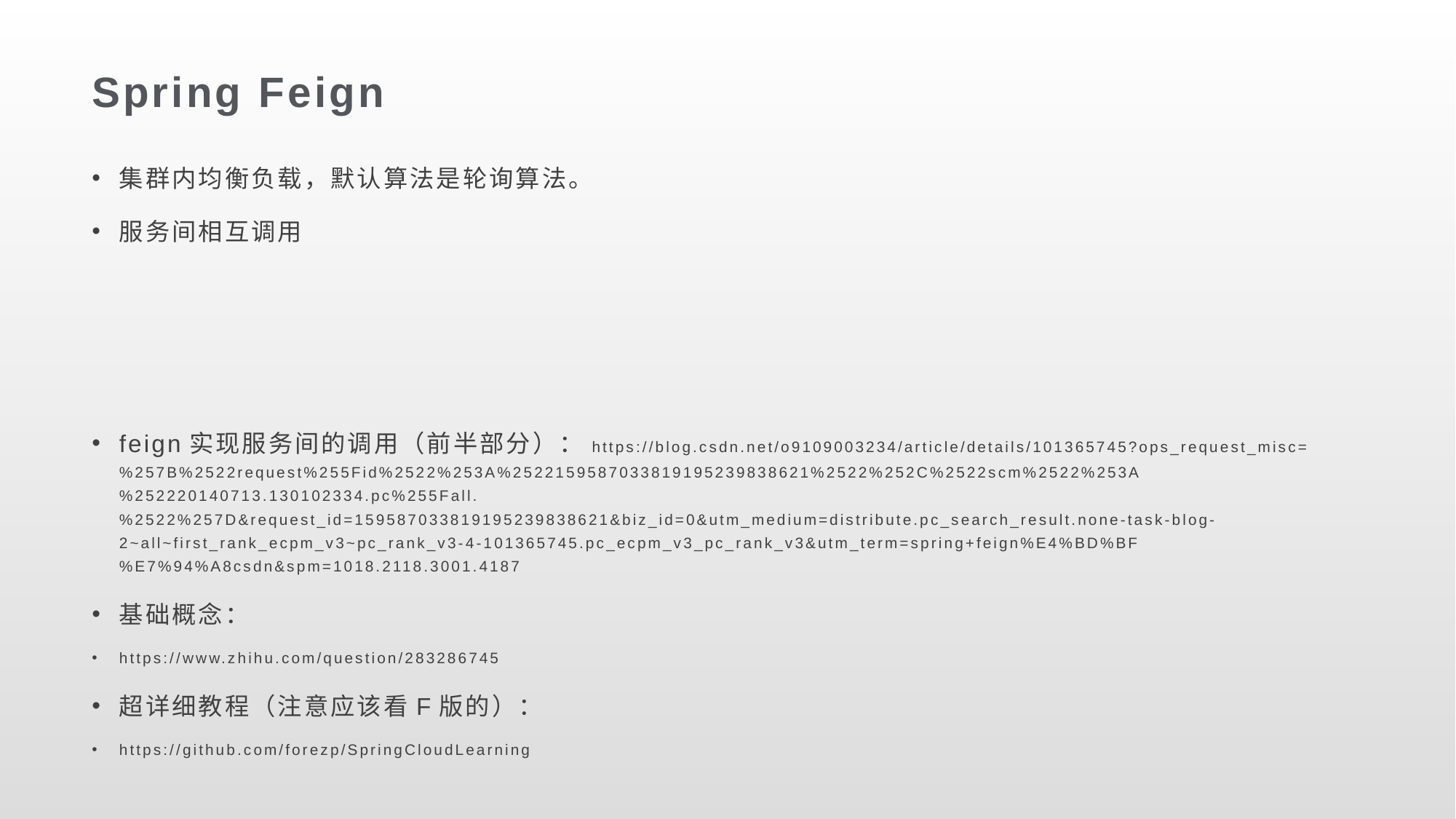

# Spring Feign
集群内均衡负载，默认算法是轮询算法。
服务间相互调用

feign实现服务间的调用（前半部分）：https://blog.csdn.net/o9109003234/article/details/101365745?ops_request_misc=%257B%2522request%255Fid%2522%253A%2522159587033819195239838621%2522%252C%2522scm%2522%253A%252220140713.130102334.pc%255Fall.%2522%257D&request_id=159587033819195239838621&biz_id=0&utm_medium=distribute.pc_search_result.none-task-blog-2~all~first_rank_ecpm_v3~pc_rank_v3-4-101365745.pc_ecpm_v3_pc_rank_v3&utm_term=spring+feign%E4%BD%BF%E7%94%A8csdn&spm=1018.2118.3001.4187
基础概念：
https://www.zhihu.com/question/283286745
超详细教程（注意应该看F版的）：
https://github.com/forezp/SpringCloudLearning